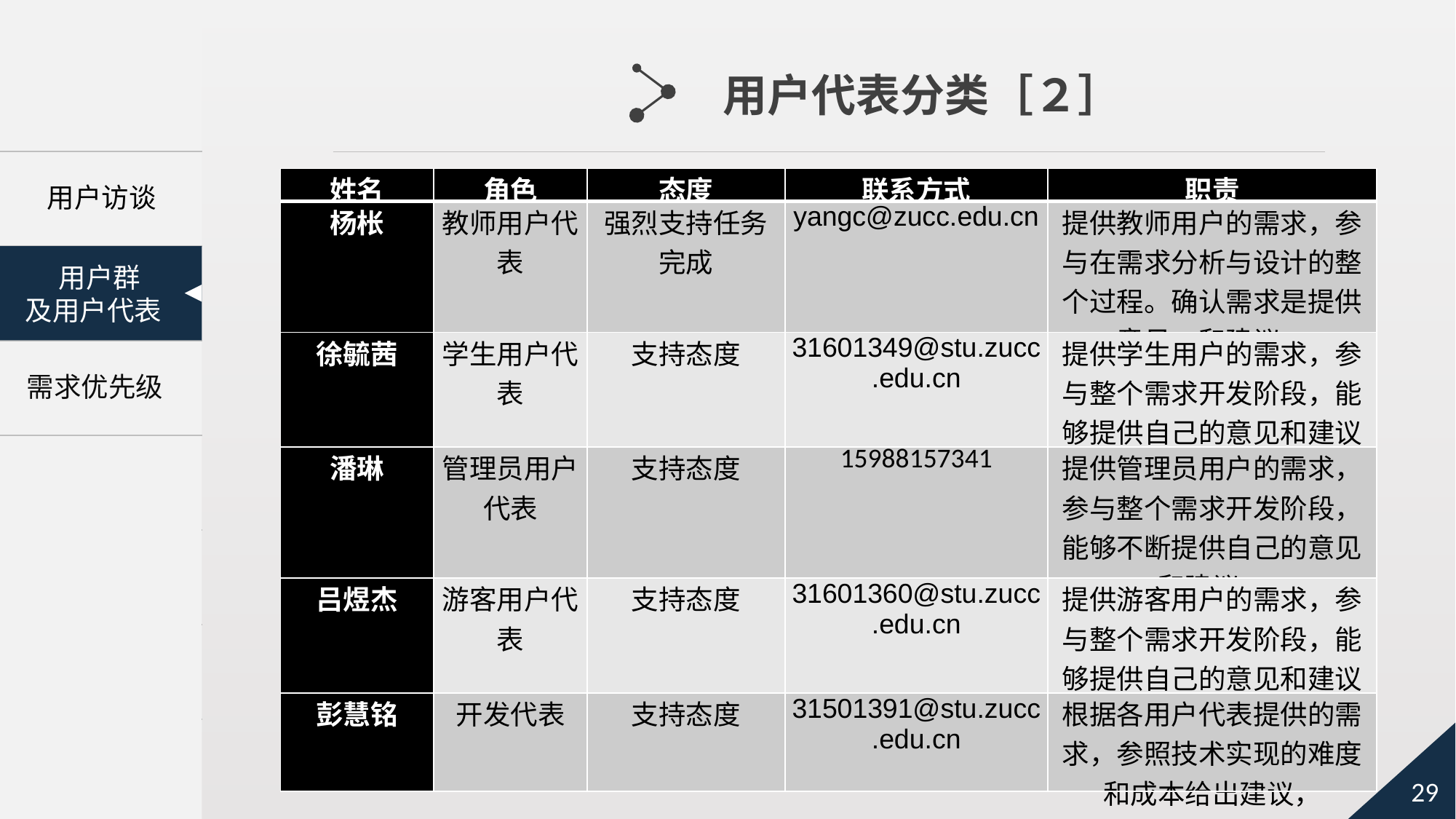

用户代表分类［２］

| 姓名 | 角色 | 态度 | 联系方式 | 职责 |
| --- | --- | --- | --- | --- |
| 杨枨 | 教师用户代表 | 强烈支持任务完成 | yangc@zucc.edu.cn | 提供教师用户的需求，参与在需求分析与设计的整个过程。确认需求是提供意见，和建议。 |
| 徐毓茜 | 学生用户代表 | 支持态度 | 31601349@stu.zucc.edu.cn | 提供学生用户的需求，参与整个需求开发阶段，能够提供自己的意见和建议 |
| 潘琳 | 管理员用户代表 | 支持态度 | 15988157341 | 提供管理员用户的需求，参与整个需求开发阶段，能够不断提供自己的意见和建议。 |
| 吕煜杰 | 游客用户代表 | 支持态度 | 31601360@stu.zucc.edu.cn | 提供游客用户的需求，参与整个需求开发阶段，能够提供自己的意见和建议 |
| 彭慧铭 | 开发代表 | 支持态度 | 31501391@stu.zucc.edu.cn | 根据各用户代表提供的需求，参照技术实现的难度和成本给出建议， |
    用户访谈
　 用户群
及用户代表
需求优先级

ＷＢＳ
结构图
　ＯＢＳ图